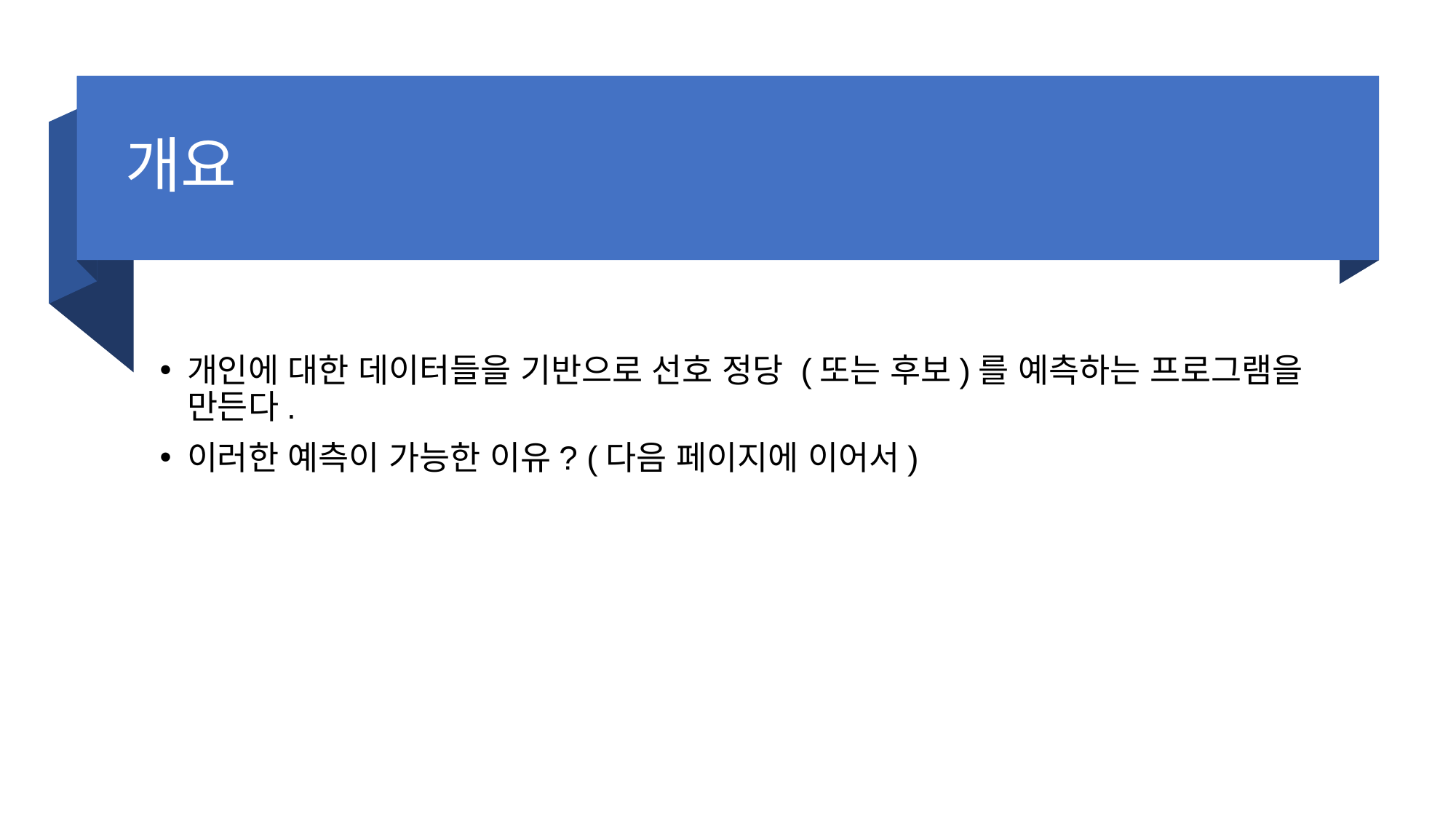

# 개요

개인에 대한 데이터들을 기반으로 선호 정당 (또는 후보)를 예측하는 프로그램을 만든다.
이러한 예측이 가능한 이유? (다음 페이지에 이어서)